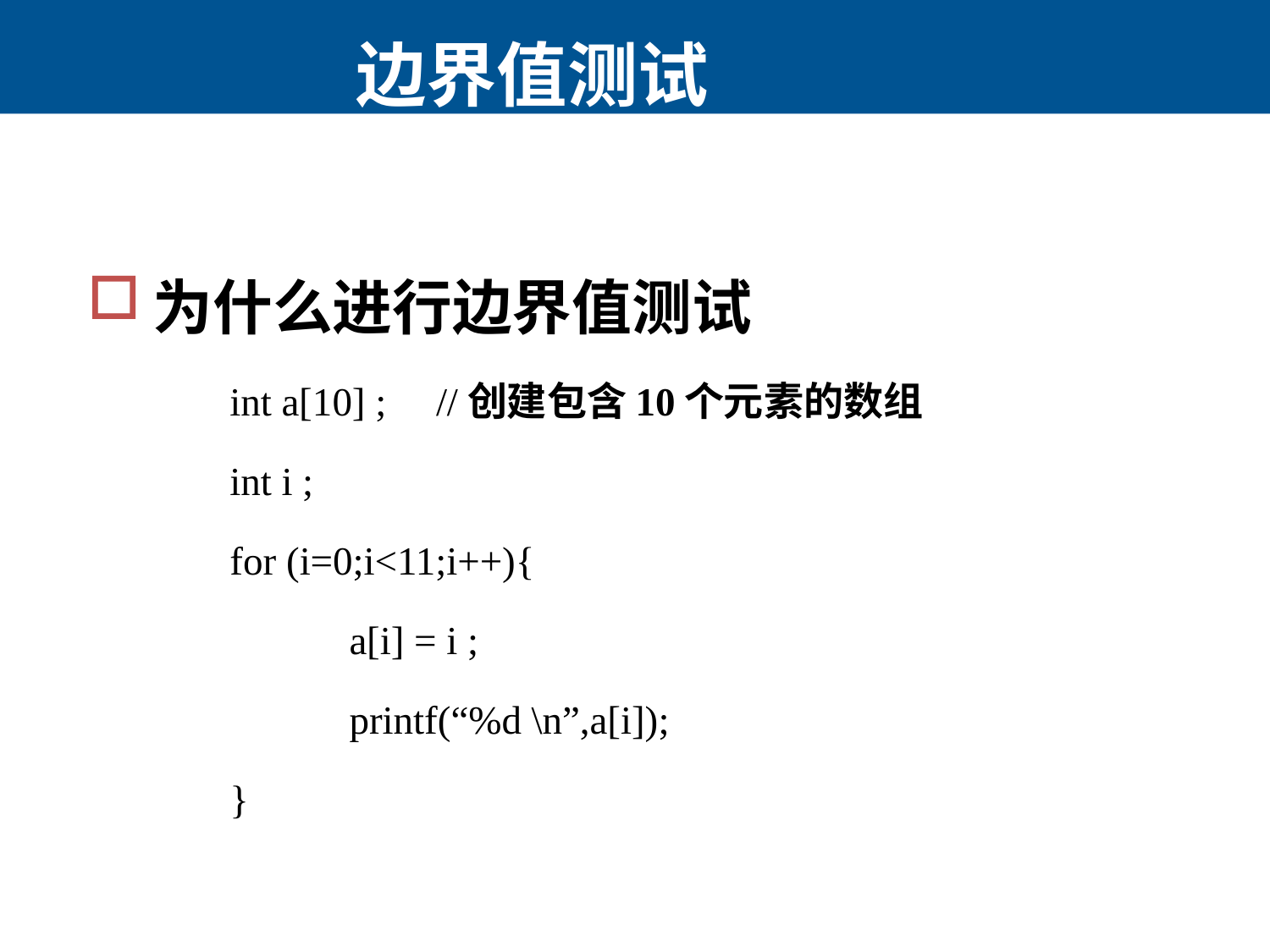

边界值测试
# 为什么进行边界值测试
int a[10] ;     //创建包含10个元素的数组
int i ;
for (i=0;i<11;i++){
	a[i] = i ;
	printf(“%d \n”,a[i]);
}